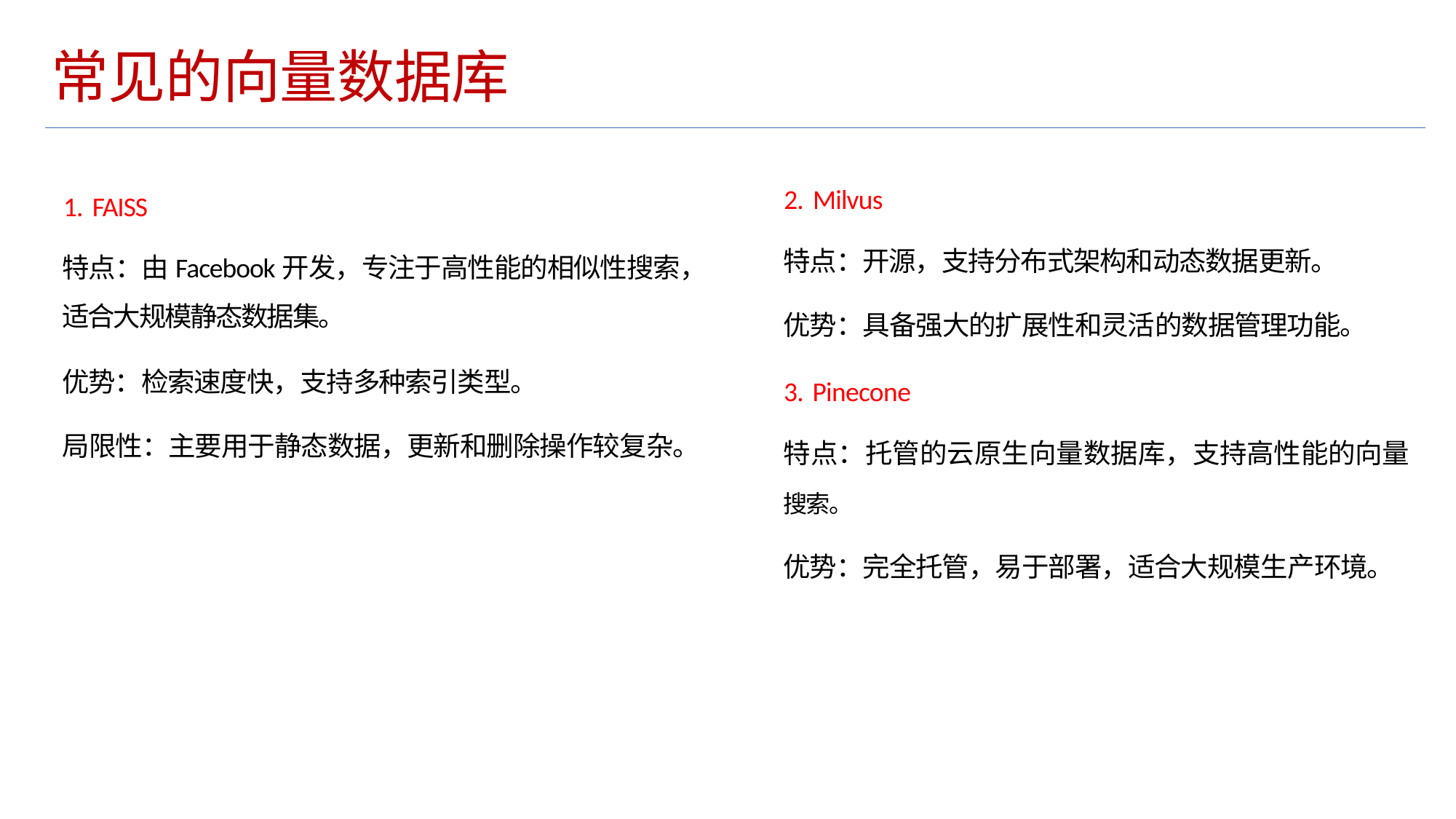

常见的向量数据库

2. Milvus

特点：开源，支持分布式架构和动态数据更新。

优势：具备强大的扩展性和灵活的数据管理功能。

3. Pinecone

特点：托管的云原生向量数据库，支持高性能的向量
搜索。

优势：完全托管，易于部署，适合大规模生产环境。

1. FAISS

特点：由Facebook开发，专注于高性能的相似性搜索，
适合大规模静态数据集。

优势：检索速度快，支持多种索引类型。

局限性：主要用于静态数据，更新和删除操作较复杂。